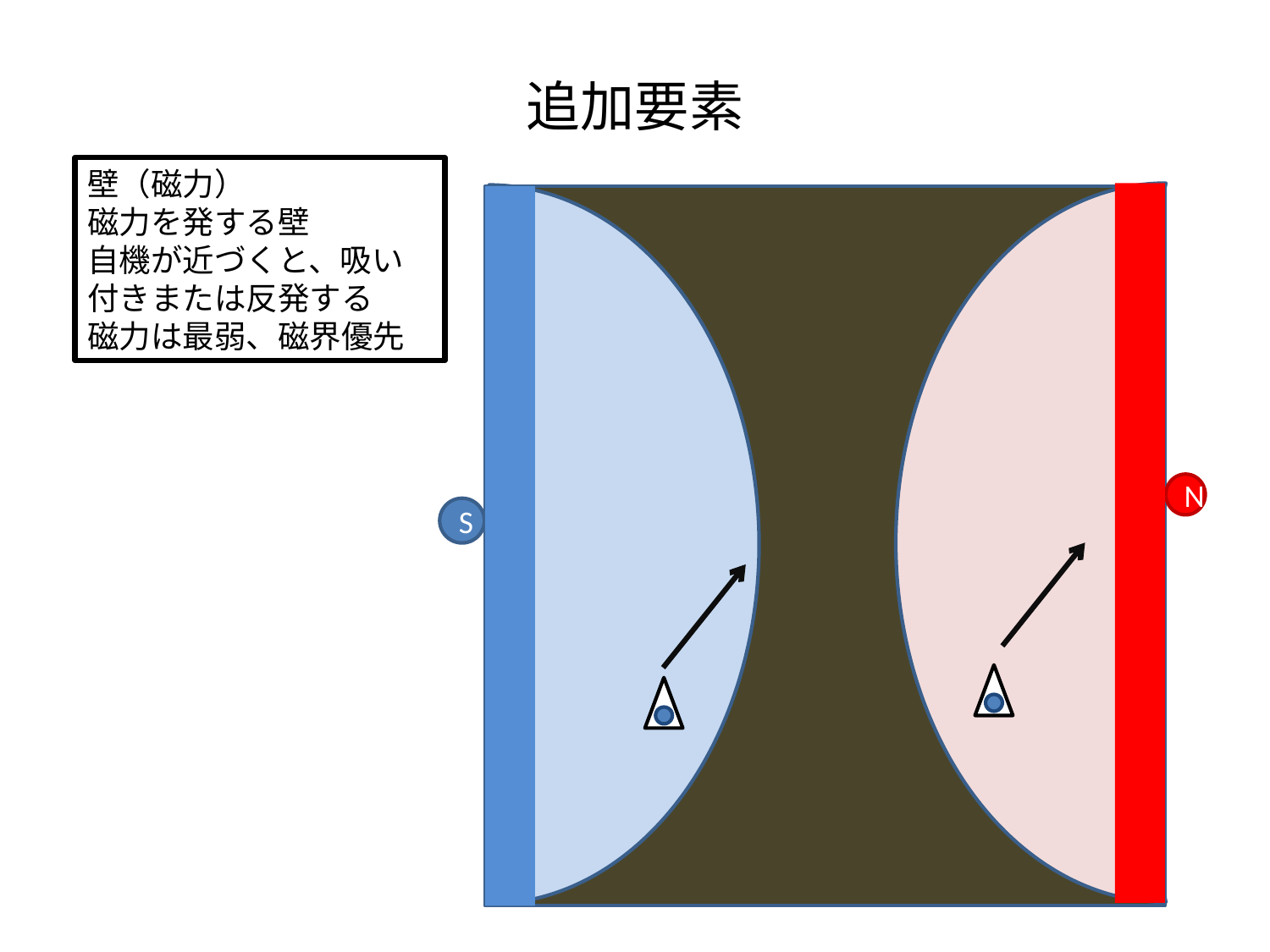

# 追加要素
壁（磁力）
磁力を発する壁
自機が近づくと、吸い付きまたは反発する
磁力は最弱、磁界優先

N
S